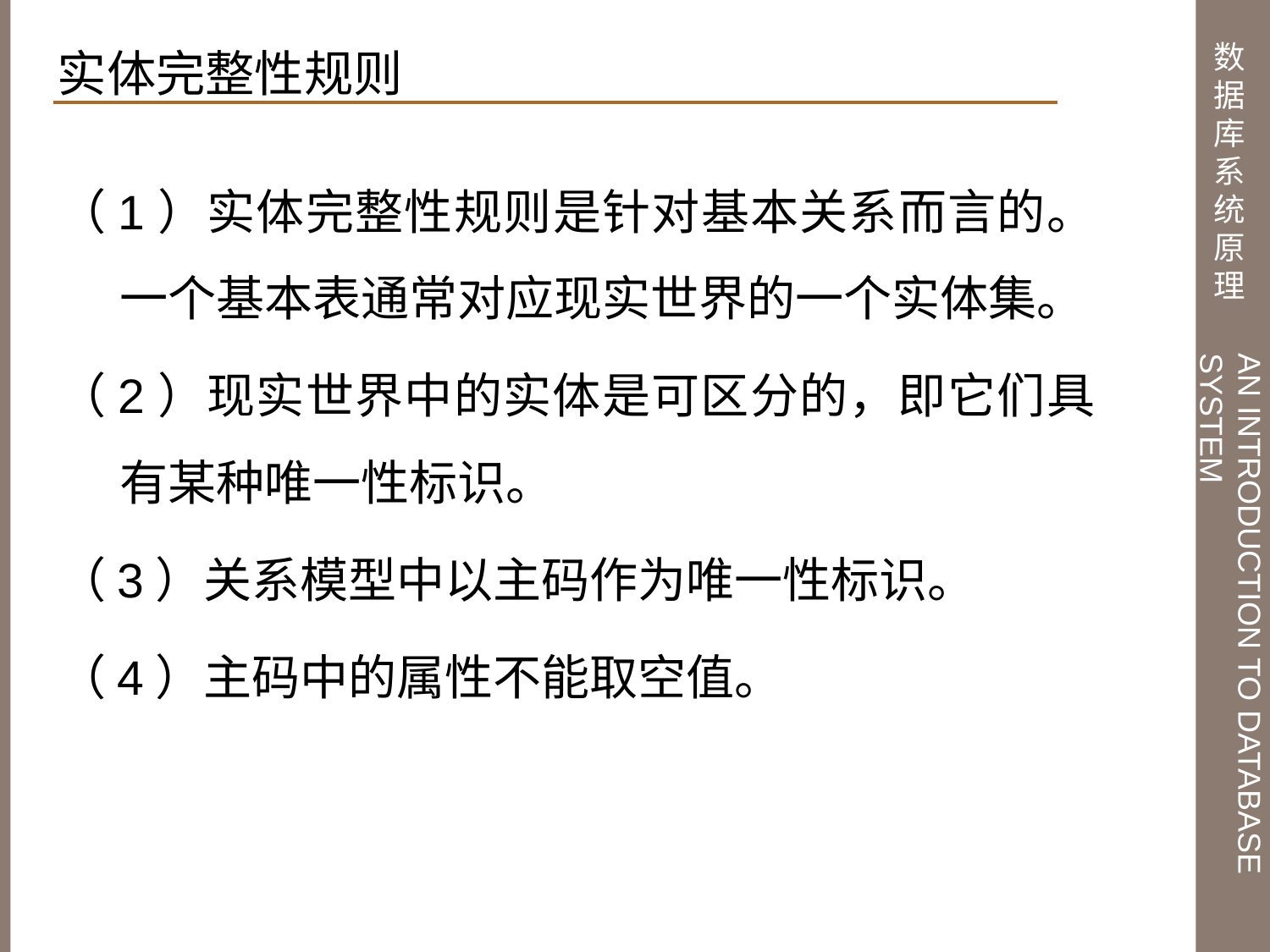

实体完整性规则
（1）实体完整性规则是针对基本关系而言的。一个基本表通常对应现实世界的一个实体集。
（2）现实世界中的实体是可区分的，即它们具有某种唯一性标识。
（3）关系模型中以主码作为唯一性标识。
（4）主码中的属性不能取空值。